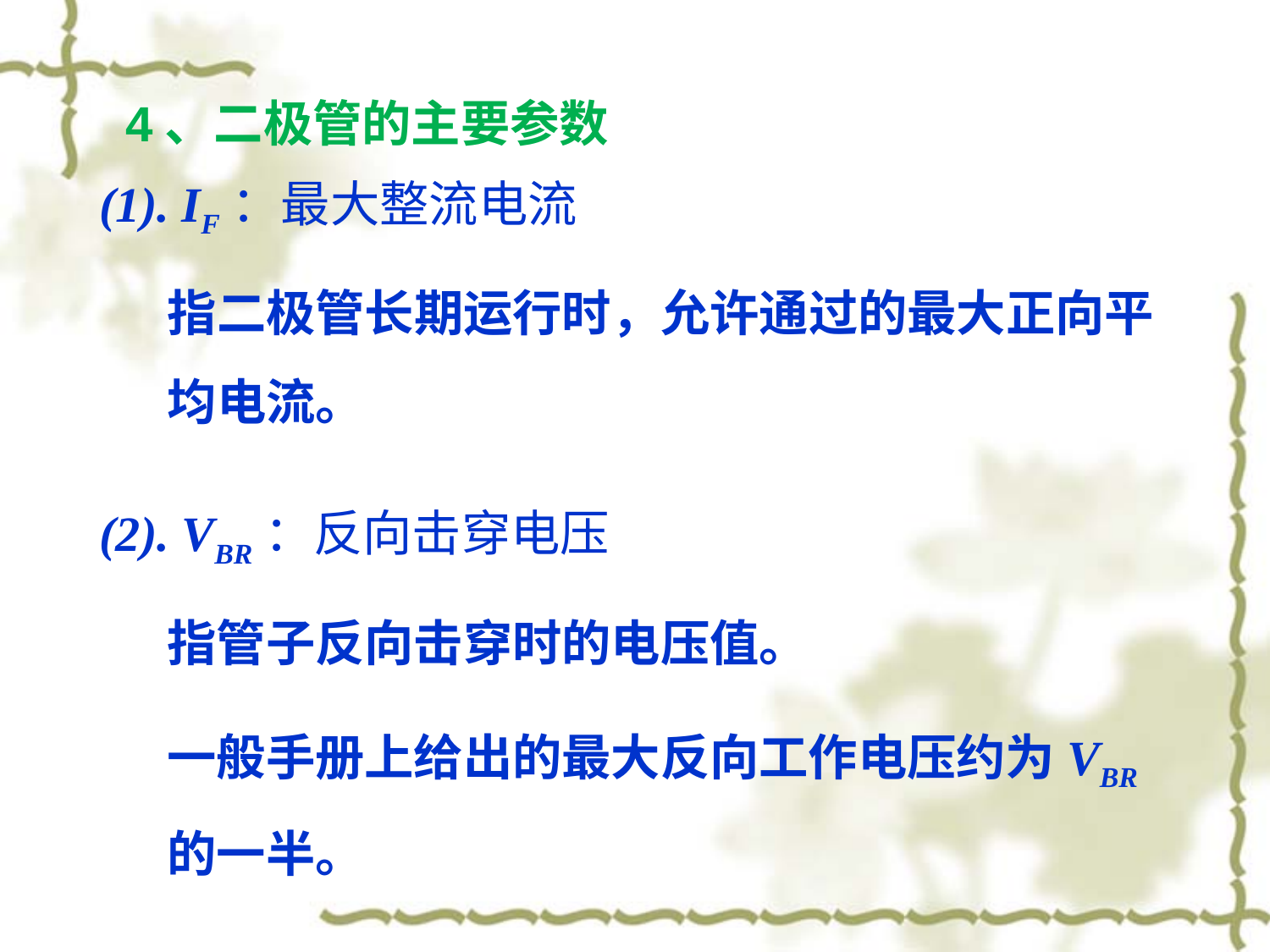

4、二极管的主要参数
(1). IF：最大整流电流
指二极管长期运行时，允许通过的最大正向平均电流。
(2). VBR：反向击穿电压
指管子反向击穿时的电压值。
一般手册上给出的最大反向工作电压约为VBR的一半。
45